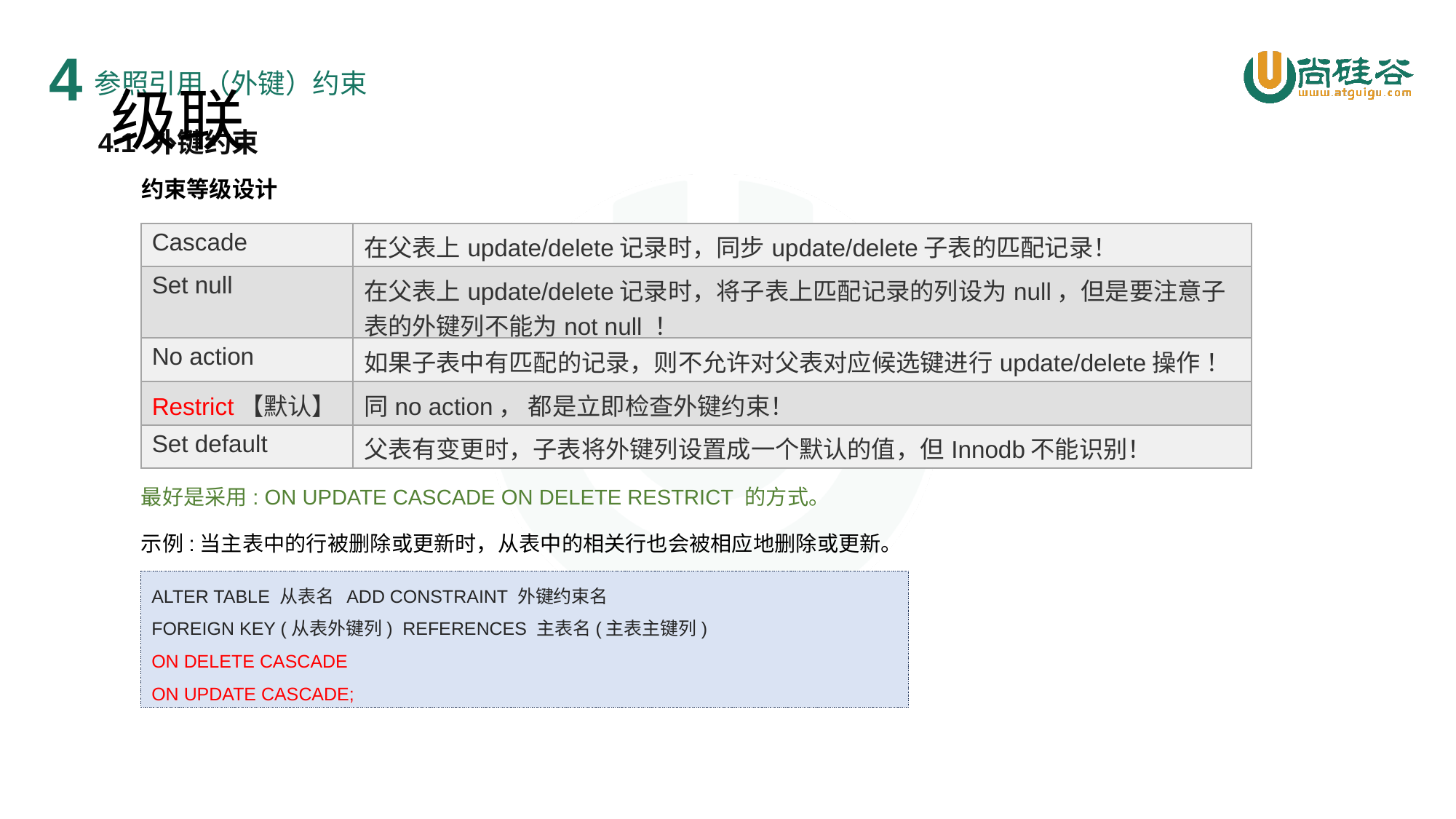

4
# 级联
参照引用（外键）约束
4.1 外键约束
约束等级设计
| Cascade | 在父表上update/delete记录时，同步update/delete子表的匹配记录！ |
| --- | --- |
| Set null | 在父表上update/delete记录时，将子表上匹配记录的列设为null，但是要注意子表的外键列不能为not null ！ |
| No action | 如果子表中有匹配的记录，则不允许对父表对应候选键进行update/delete操作 ！ |
| Restrict【默认】 | 同no action， 都是立即检查外键约束！ |
| Set default | 父表有变更时，子表将外键列设置成一个默认的值，但Innodb不能识别！ |
最好是采用: ON UPDATE CASCADE ON DELETE RESTRICT 的方式。
示例:当主表中的行被删除或更新时，从表中的相关行也会被相应地删除或更新。
ALTER TABLE 从表名  ADD CONSTRAINT 外键约束名
FOREIGN KEY (从表外键列)  REFERENCES 主表名(主表主键列)
ON DELETE CASCADE
ON UPDATE CASCADE;